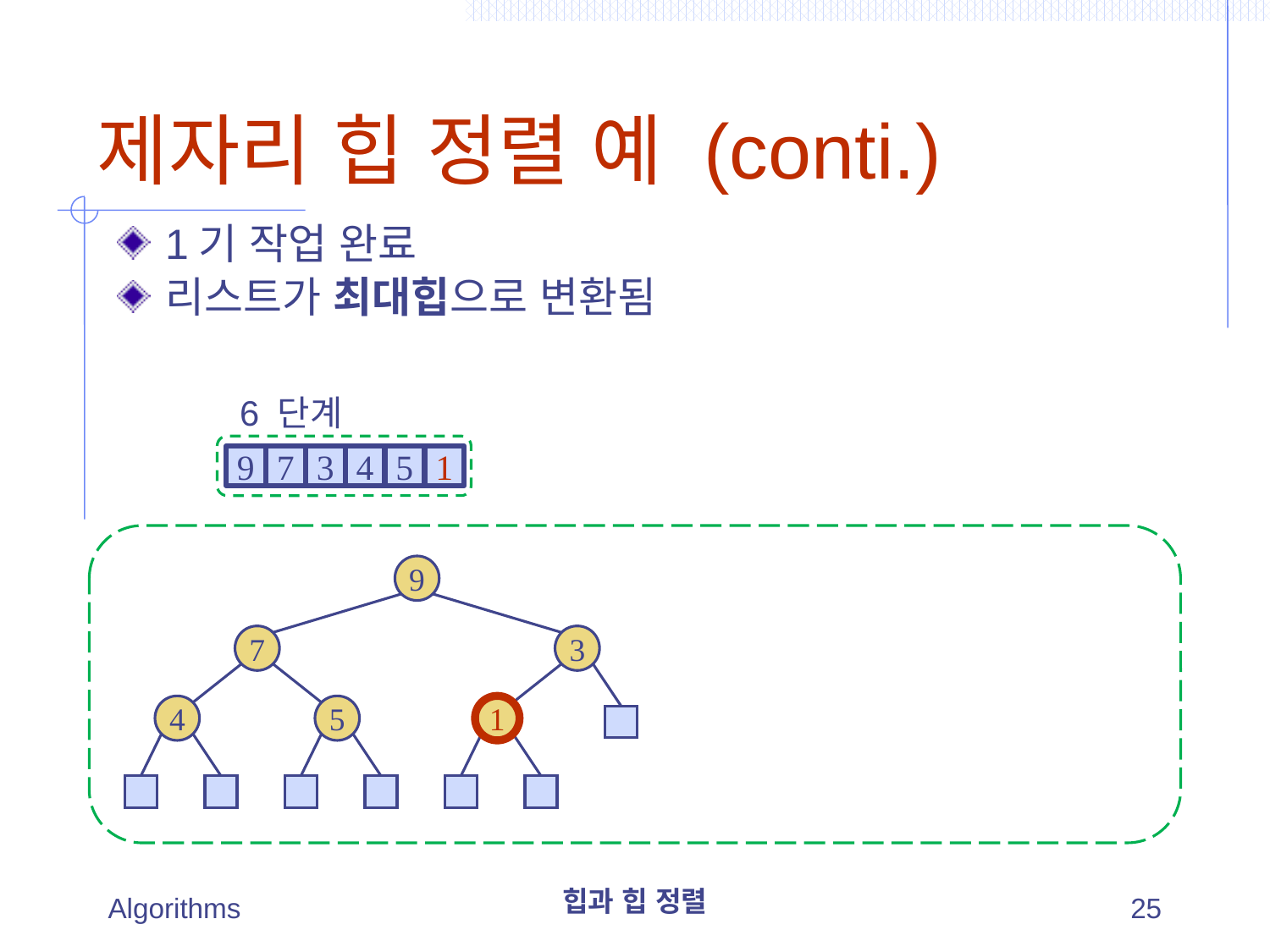

# 제자리 힙 정렬 예 (conti.)
1기 작업 완료
리스트가 최대힙으로 변환됨
6 단계

9
7
3
4
5
1

9
7
3
4
5
1

Algorithms
힙과 힙 정렬
25